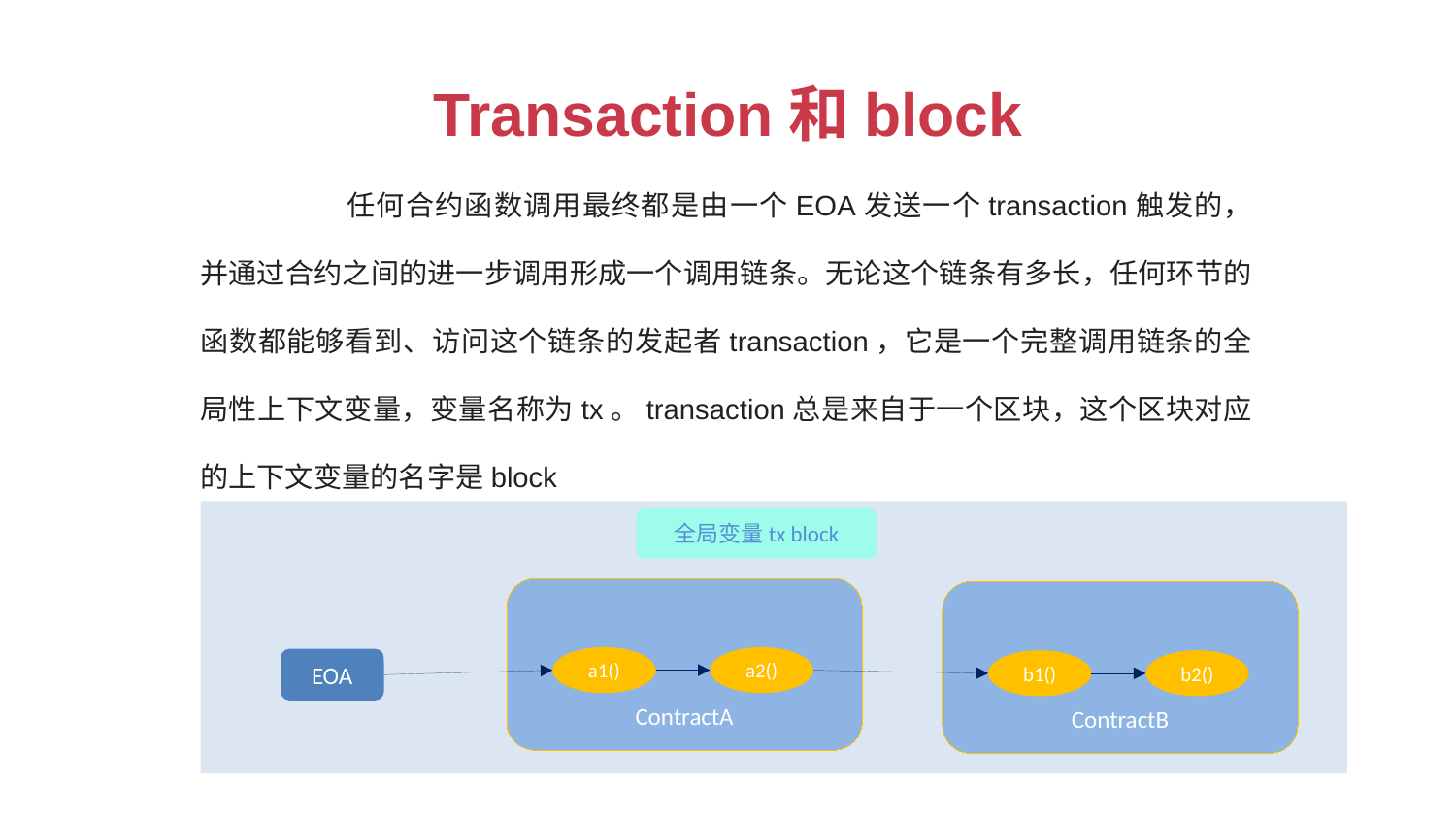

Transaction和block
	任何合约函数调用最终都是由一个EOA发送一个transaction触发的，并通过合约之间的进一步调用形成一个调用链条。无论这个链条有多长，任何环节的函数都能够看到、访问这个链条的发起者transaction，它是一个完整调用链条的全局性上下文变量，变量名称为tx。transaction总是来自于一个区块，这个区块对应的上下文变量的名字是block

全局变量tx block

ContractA
a1()
a2()

ContractB
b1()
b2()
EOA